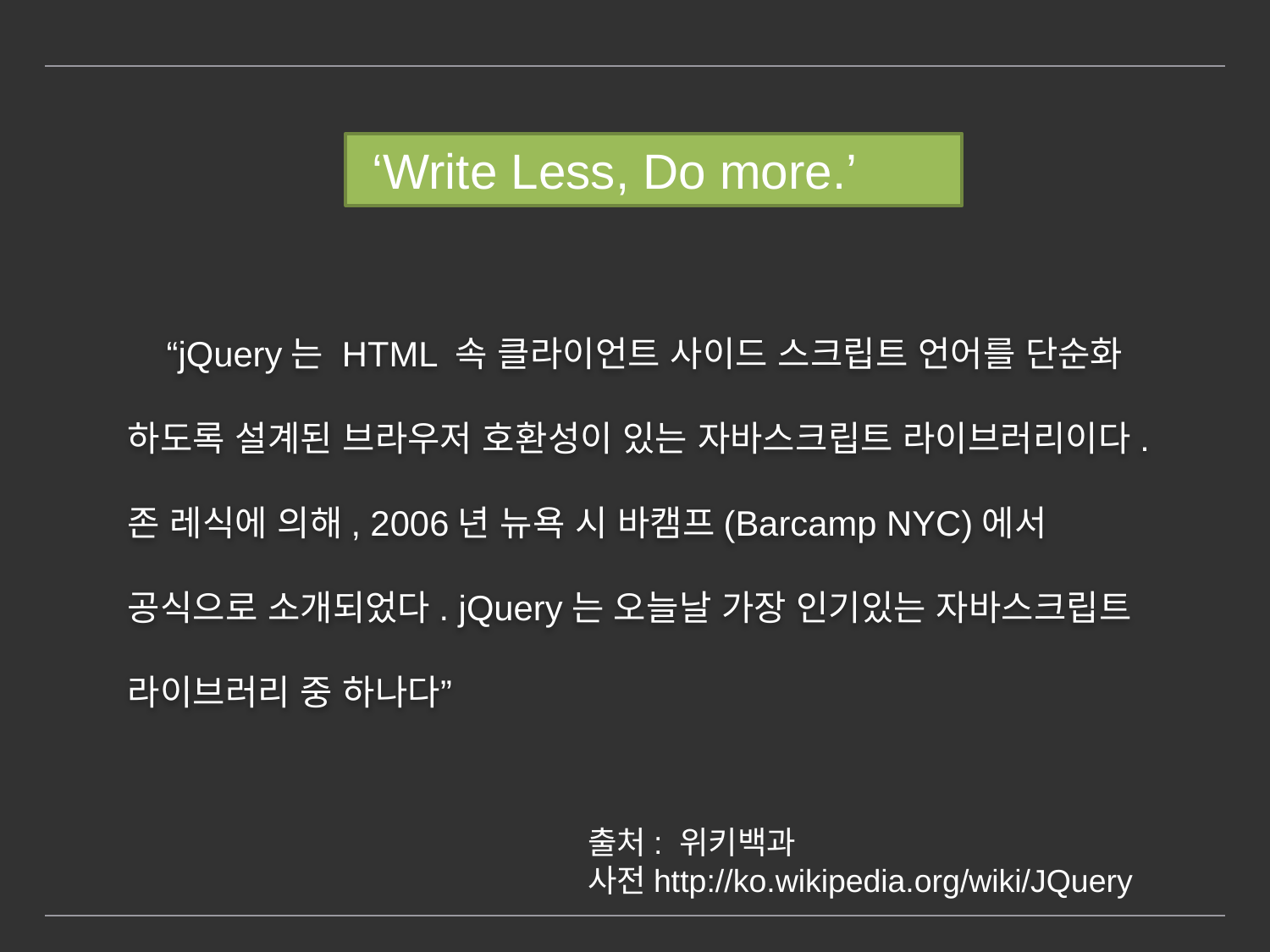

‘Write Less, Do more.’
    “jQuery는 HTML 속 클라이언트 사이드 스크립트 언어를 단순화 하도록 설계된 브라우저 호환성이 있는 자바스크립트 라이브러리이다. 존 레식에 의해, 2006년 뉴욕 시 바캠프(Barcamp NYC)에서 공식으로 소개되었다. jQuery는 오늘날 가장 인기있는 자바스크립트 라이브러리 중 하나다”
출처: 위키백과 사전http://ko.wikipedia.org/wiki/JQuery